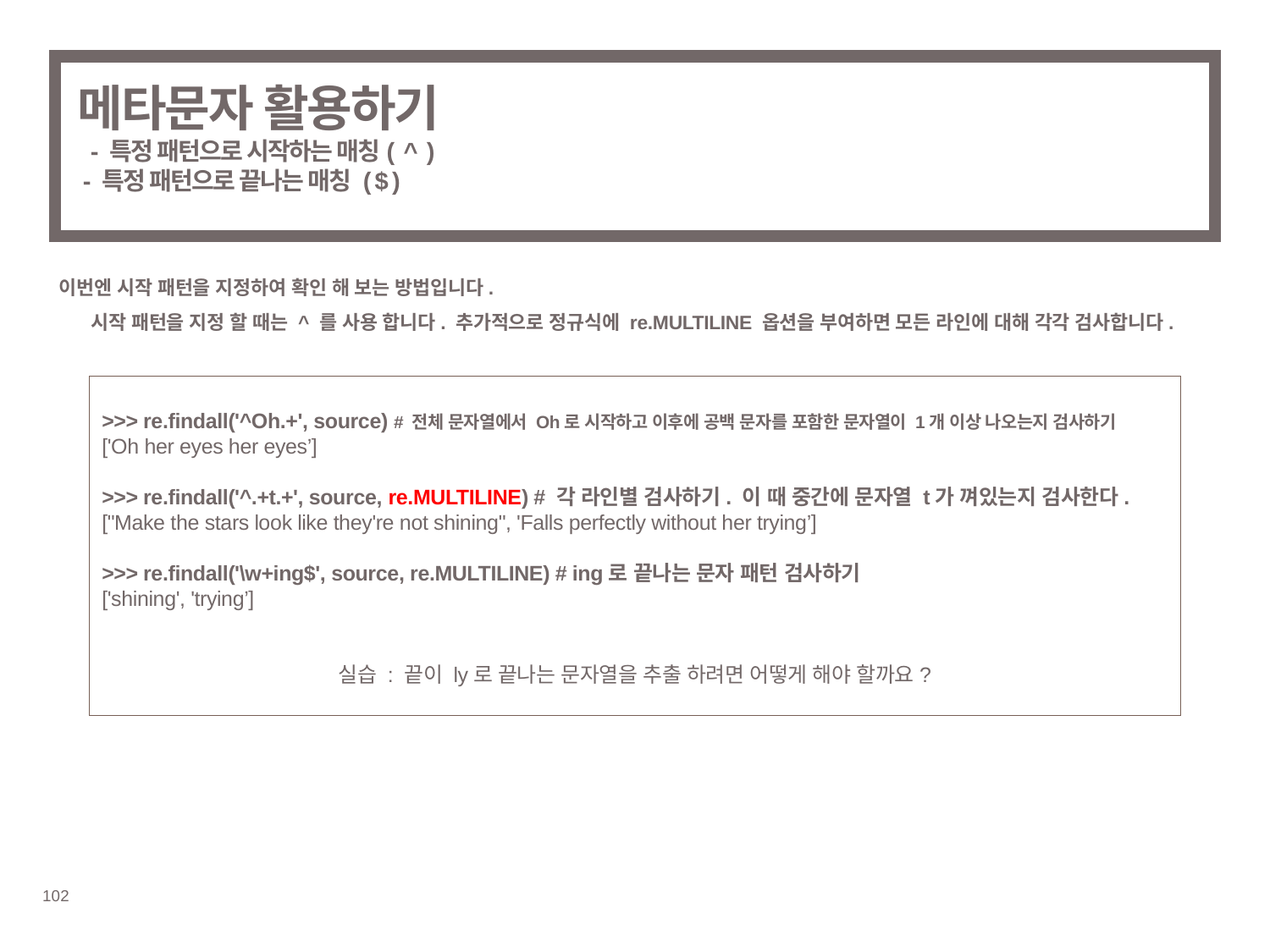

# 메타문자 활용하기 - 특정 패턴으로 시작하는 매칭(  ^  ) - 특정 패턴으로 끝나는 매칭 ( $ )
이번엔 시작 패턴을 지정하여 확인 해 보는 방법입니다.
	시작 패턴을 지정 할 때는 ^ 를 사용 합니다. 추가적으로 정규식에 re.MULTILINE 옵션을 부여하면 모든 라인에 대해 각각 검사합니다.

>>> re.findall('^Oh.+', source) # 전체 문자열에서 Oh로 시작하고 이후에 공백 문자를 포함한 문자열이 1개 이상 나오는지 검사하기
['Oh her eyes her eyes’]

>>> re.findall('^.+t.+', source, re.MULTILINE) # 각 라인별 검사하기. 이 때 중간에 문자열 t가 껴있는지 검사한다.
["Make the stars look like they're not shining", 'Falls perfectly without her trying’]

>>> re.findall('\w+ing$', source, re.MULTILINE) # ing로 끝나는 문자 패턴 검사하기
['shining', 'trying’]

실습 : 끝이 ly로 끝나는 문자열을 추출 하려면 어떻게 해야 할까요?